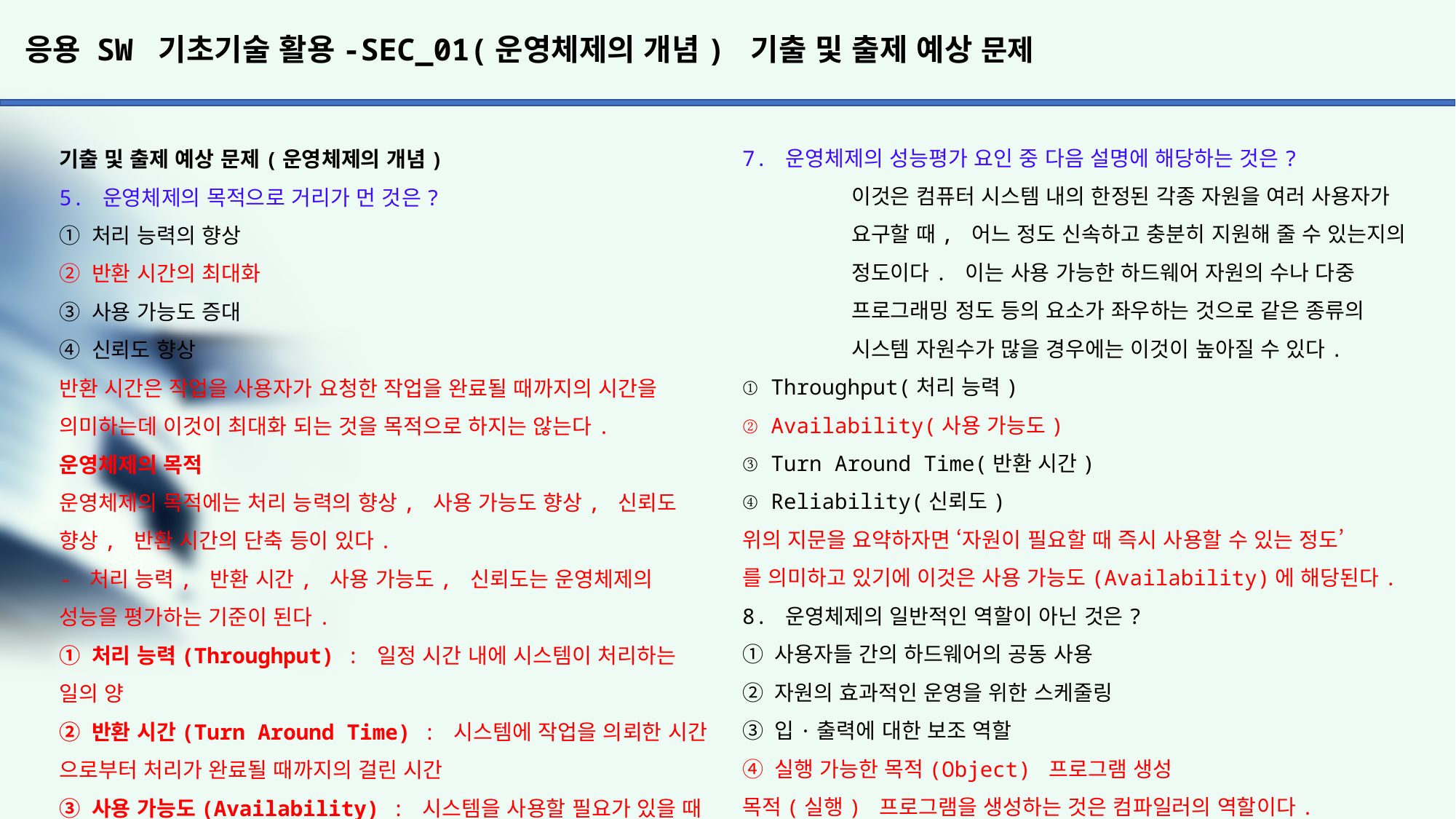

# 응용 SW 기초기술 활용-SEC_01(운영체제의 개념) 기출 및 출제 예상 문제
7. 운영체제의 성능평가 요인 중 다음 설명에 해당하는 것은?
	이것은 컴퓨터 시스템 내의 한정된 각종 자원을 여러 사용자가
	요구할 때, 어느 정도 신속하고 충분히 지원해 줄 수 있는지의 	정도이다. 이는 사용 가능한 하드웨어 자원의 수나 다중
	프로그래밍 정도 등의 요소가 좌우하는 것으로 같은 종류의
	시스템 자원수가 많을 경우에는 이것이 높아질 수 있다.
① Throughput(처리 능력)
② Availability(사용 가능도)
③ Turn Around Time(반환 시간)
④ Reliability(신뢰도)
위의 지문을 요약하자면 ‘자원이 필요할 때 즉시 사용할 수 있는 정도’
를 의미하고 있기에 이것은 사용 가능도(Availability)에 해당된다.
8. 운영체제의 일반적인 역할이 아닌 것은?
① 사용자들 간의 하드웨어의 공동 사용
② 자원의 효과적인 운영을 위한 스케줄링
③ 입·출력에 대한 보조 역할
④ 실행 가능한 목적(Object) 프로그램 생성
목적(실행) 프로그램을 생성하는 것은 컴파일러의 역할이다.
기출 및 출제 예상 문제(운영체제의 개념)
5. 운영체제의 목적으로 거리가 먼 것은?
① 처리 능력의 향상
② 반환 시간의 최대화
③ 사용 가능도 증대
④ 신뢰도 향상
반환 시간은 작업을 사용자가 요청한 작업을 완료될 때까지의 시간을 의미하는데 이것이 최대화 되는 것을 목적으로 하지는 않는다.
운영체제의 목적
운영체제의 목적에는 처리 능력의 향상, 사용 가능도 향상, 신뢰도 향상, 반환 시간의 단축 등이 있다.
- 처리 능력, 반환 시간, 사용 가능도, 신뢰도는 운영체제의 성능을 평가하는 기준이 된다.
① 처리 능력(Throughput) : 일정 시간 내에 시스템이 처리하는 일의 양
② 반환 시간(Turn Around Time) : 시스템에 작업을 의뢰한 시간 으로부터 처리가 완료될 때까지의 걸린 시간
③ 사용 가능도(Availability) : 시스템을 사용할 필요가 있을 때 즉시 사용 가능한 정도
④ 신뢰도(Reliability) : 시스템이 주어진 문제를 정확하게 해결하는 정도
6. 운영체제의 성능 판단 요소로 거리가 먼 것은?
① 처리 능력		② 비용
③ 신뢰도         	④ 사용 가능도
처리 능력, 반환 시간, 사용 가능도, 신뢰도는 운영체제의 성능을 평가하는 기준이 된다.